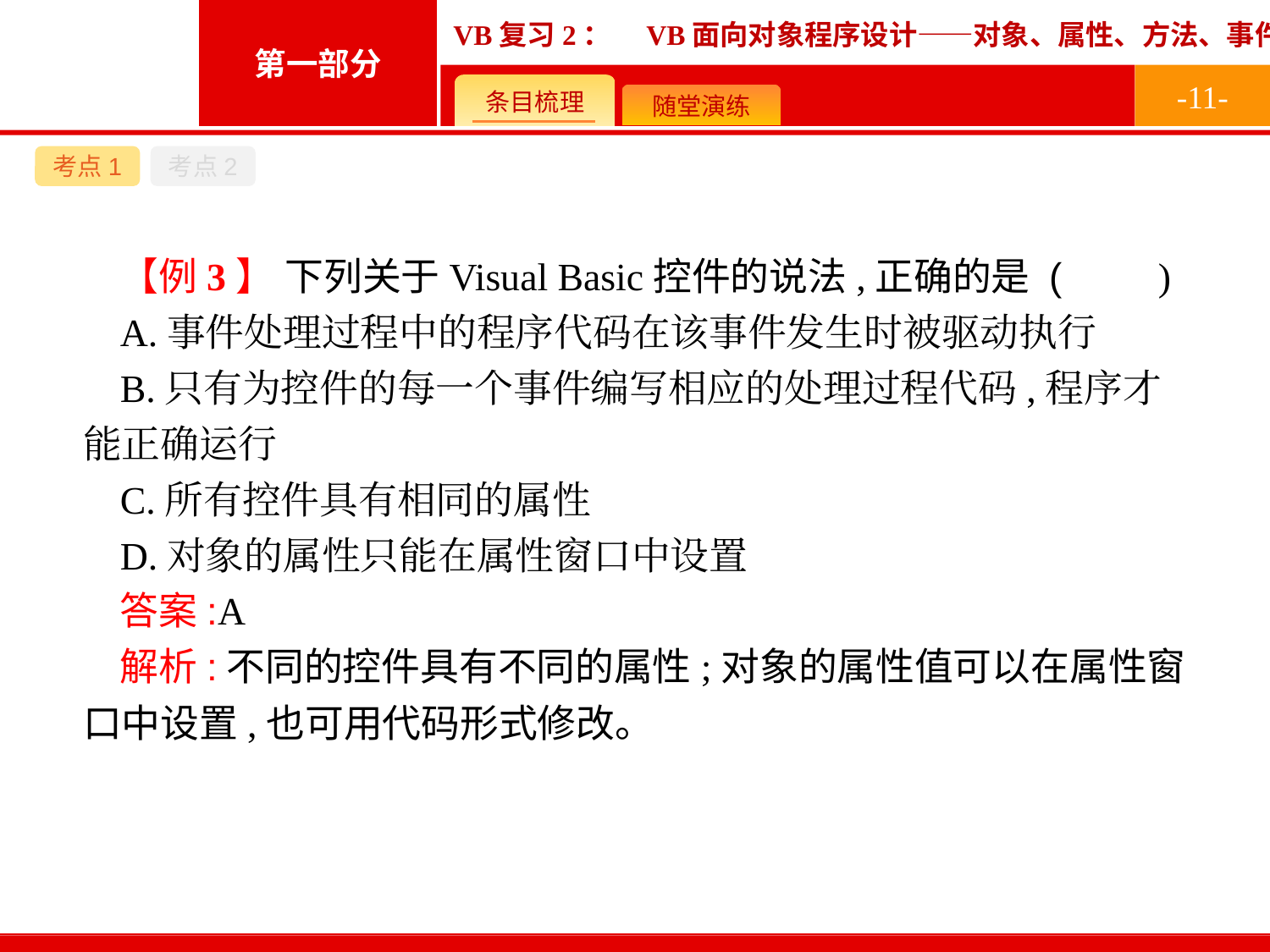

-11-
考点1
考点2
【例3】 下列关于Visual Basic控件的说法,正确的是 (　　)
A.事件处理过程中的程序代码在该事件发生时被驱动执行
B.只有为控件的每一个事件编写相应的处理过程代码,程序才能正确运行
C.所有控件具有相同的属性
D.对象的属性只能在属性窗口中设置
答案:A
解析:不同的控件具有不同的属性;对象的属性值可以在属性窗口中设置,也可用代码形式修改。